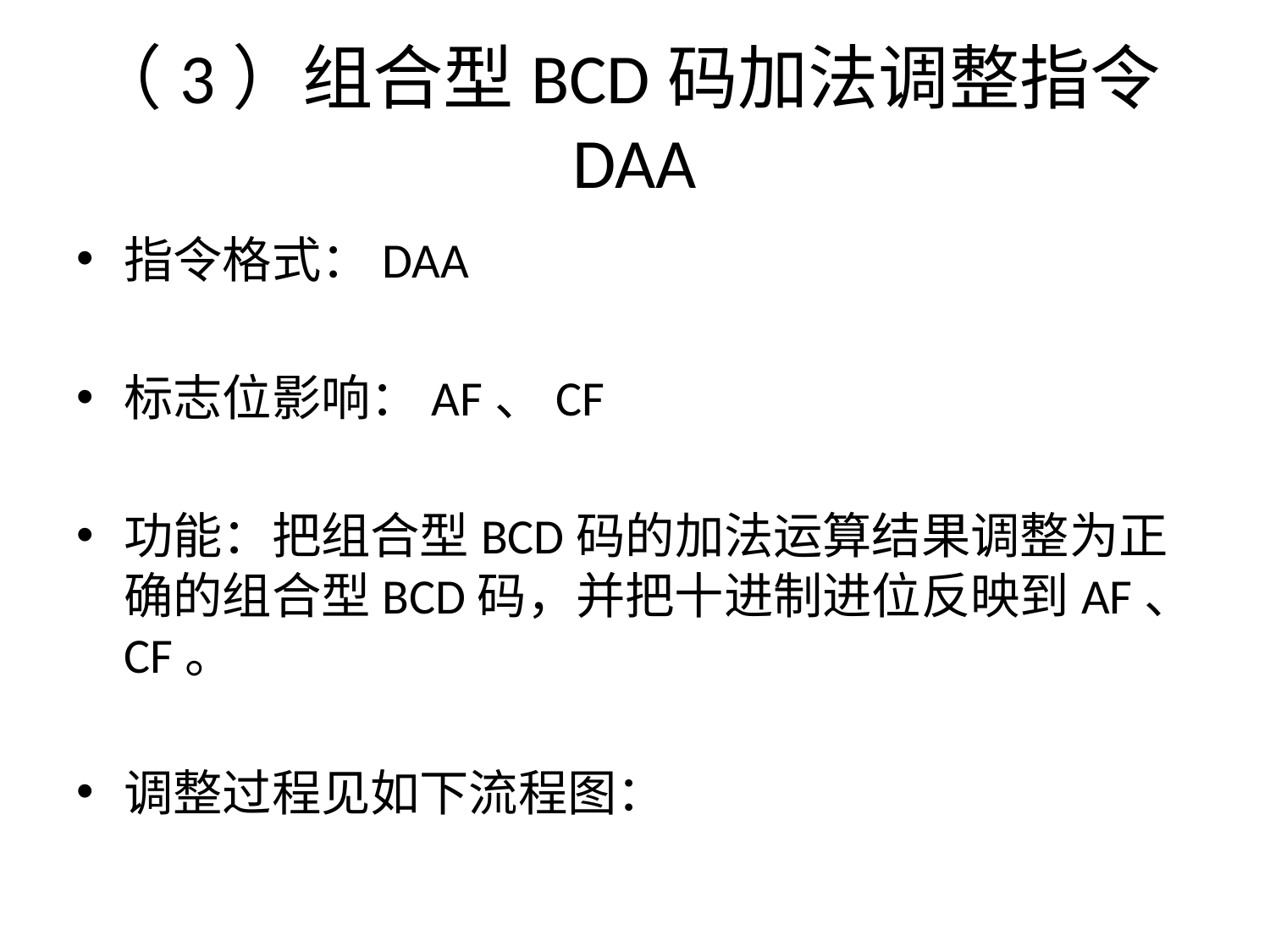

# （3）组合型BCD码加法调整指令DAA
指令格式：DAA

标志位影响：AF、CF

功能：把组合型BCD码的加法运算结果调整为正确的组合型BCD码，并把十进制进位反映到AF、CF。

调整过程见如下流程图：